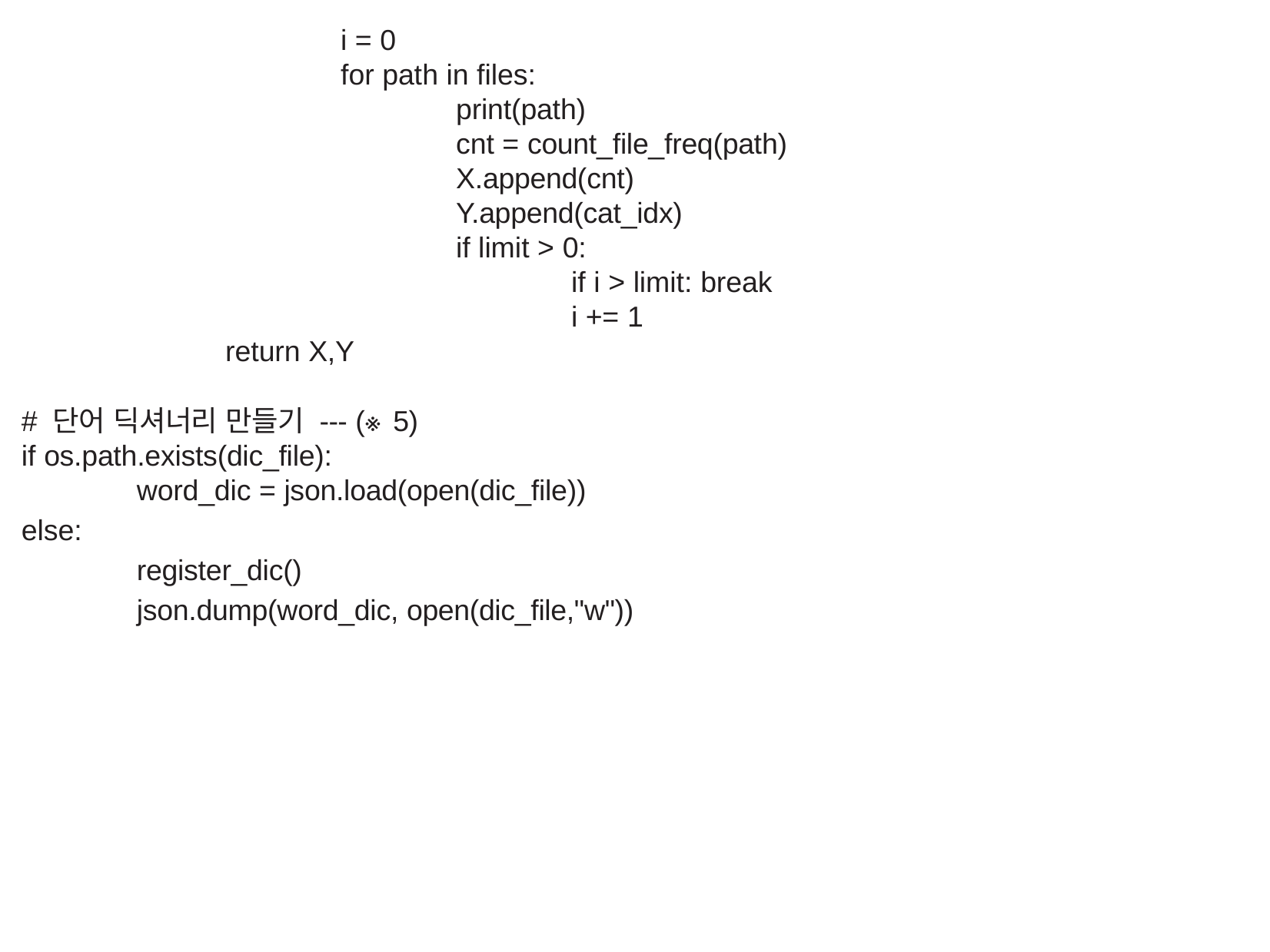

i = 0
		for path in files:
			print(path)
			cnt = count_file_freq(path)
			X.append(cnt)
			Y.append(cat_idx)
			if limit > 0:
				if i > limit: break
				i += 1
	return X,Y

# 단어 딕셔너리 만들기 --- (※5)
if os.path.exists(dic_file):
	word_dic = json.load(open(dic_file))
else:
	register_dic()
	json.dump(word_dic, open(dic_file,"w"))